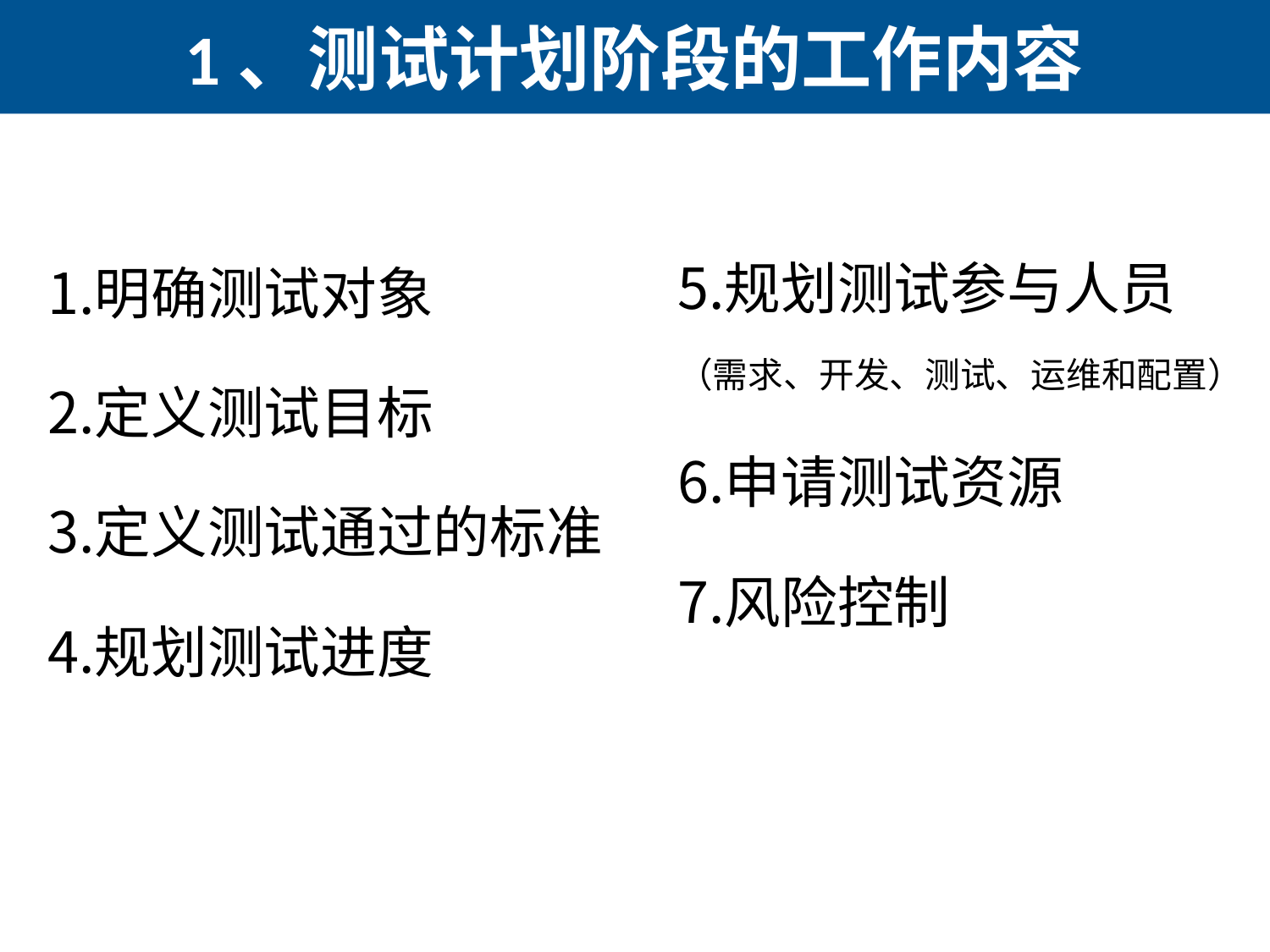

# 1、测试计划阶段的工作内容
规划测试参与人员
（需求、开发、测试、运维和配置）
申请测试资源
风险控制
明确测试对象
定义测试目标
定义测试通过的标准
规划测试进度